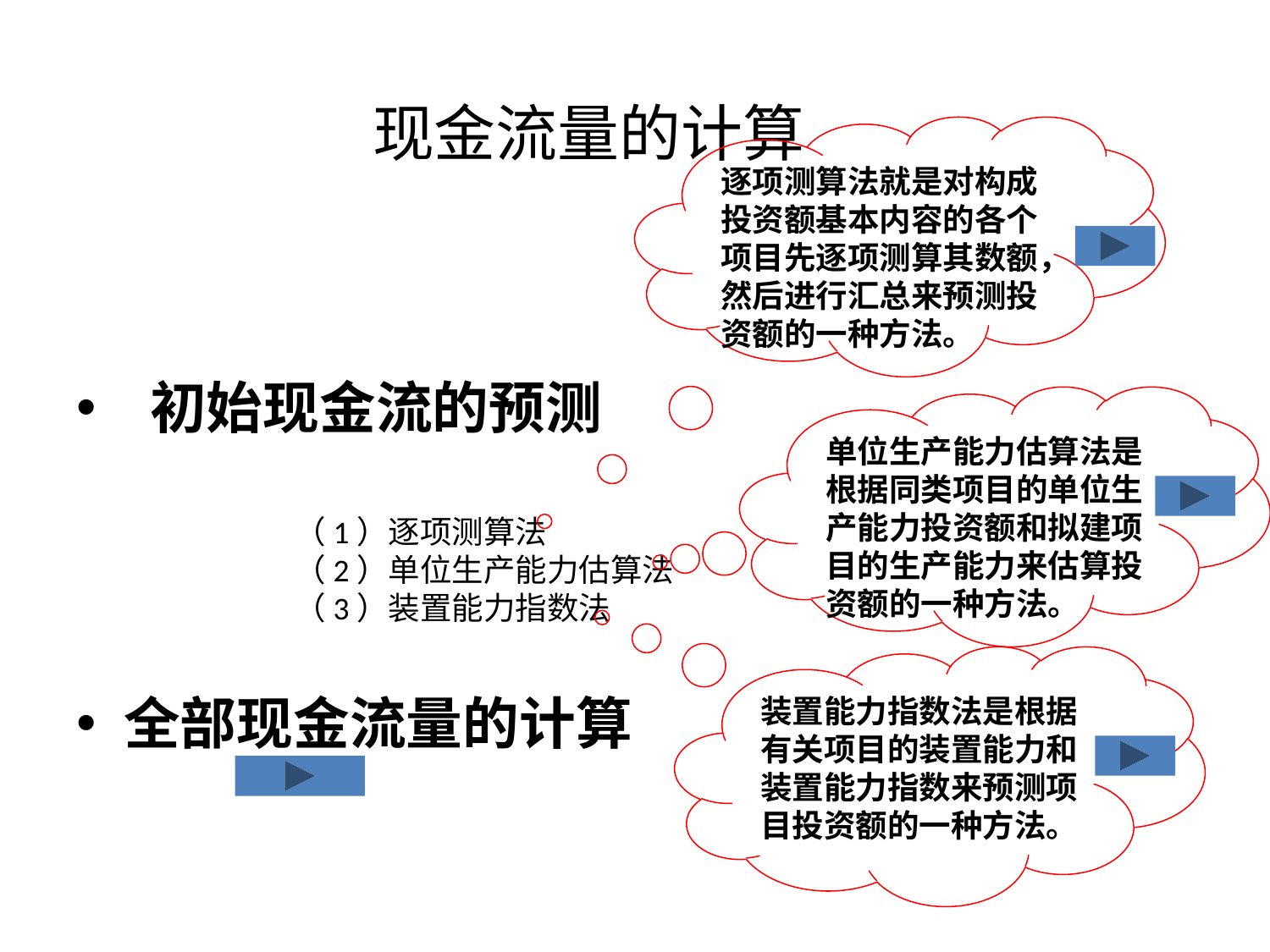

现金流量的计算
逐项测算法就是对构成投资额基本内容的各个项目先逐项测算其数额，然后进行汇总来预测投资额的一种方法。

 初始现金流的预测

全部现金流量的计算
单位生产能力估算法是根据同类项目的单位生产能力投资额和拟建项目的生产能力来估算投资额的一种方法。

    （1）逐项测算法
    （2）单位生产能力估算法
    （3）装置能力指数法
装置能力指数法是根据有关项目的装置能力和装置能力指数来预测项目投资额的一种方法。